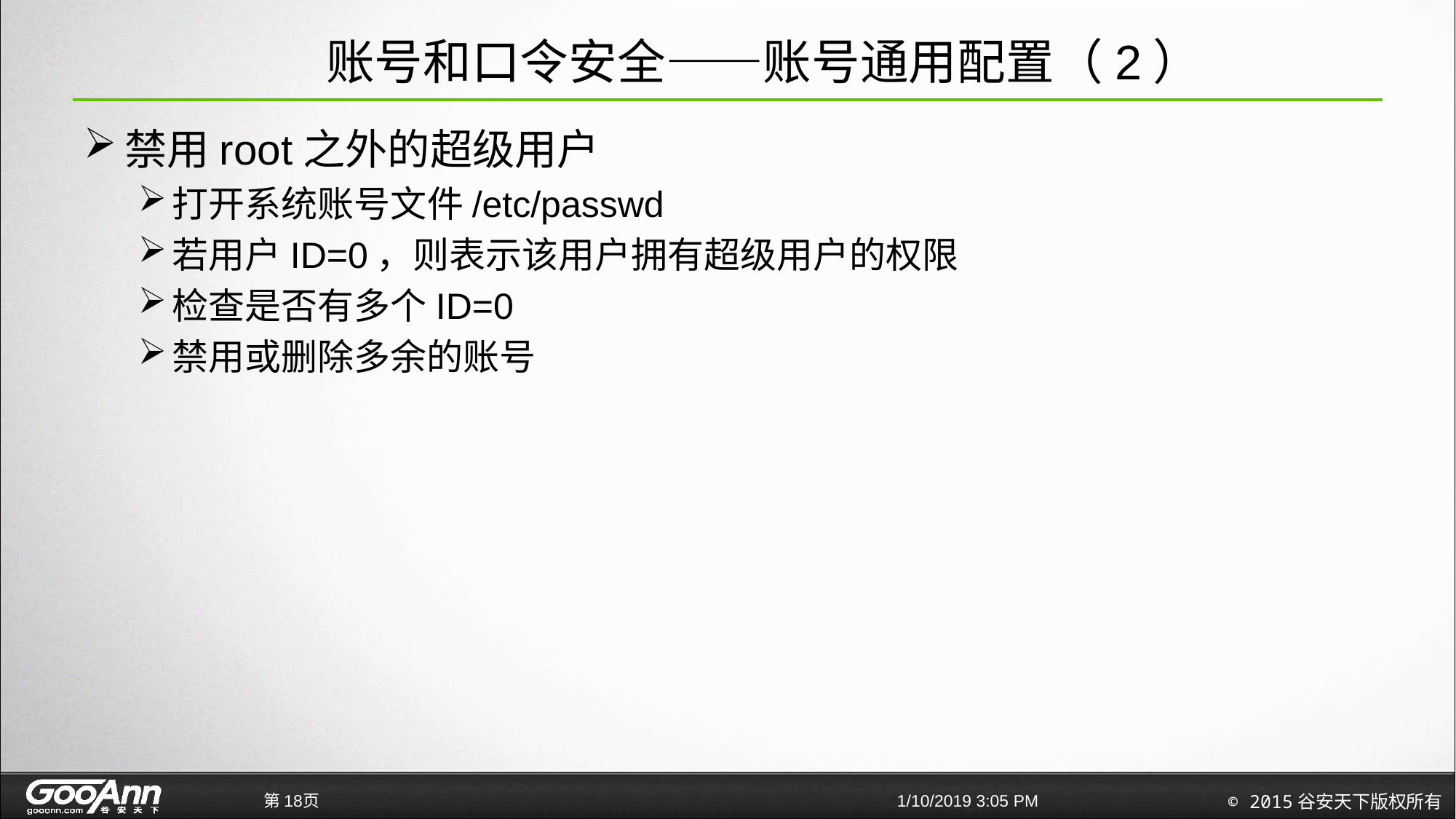

# 账号和口令安全——账号通用配置（2）
禁用root之外的超级用户
打开系统账号文件/etc/passwd
若用户ID=0，则表示该用户拥有超级用户的权限
检查是否有多个ID=0
禁用或删除多余的账号